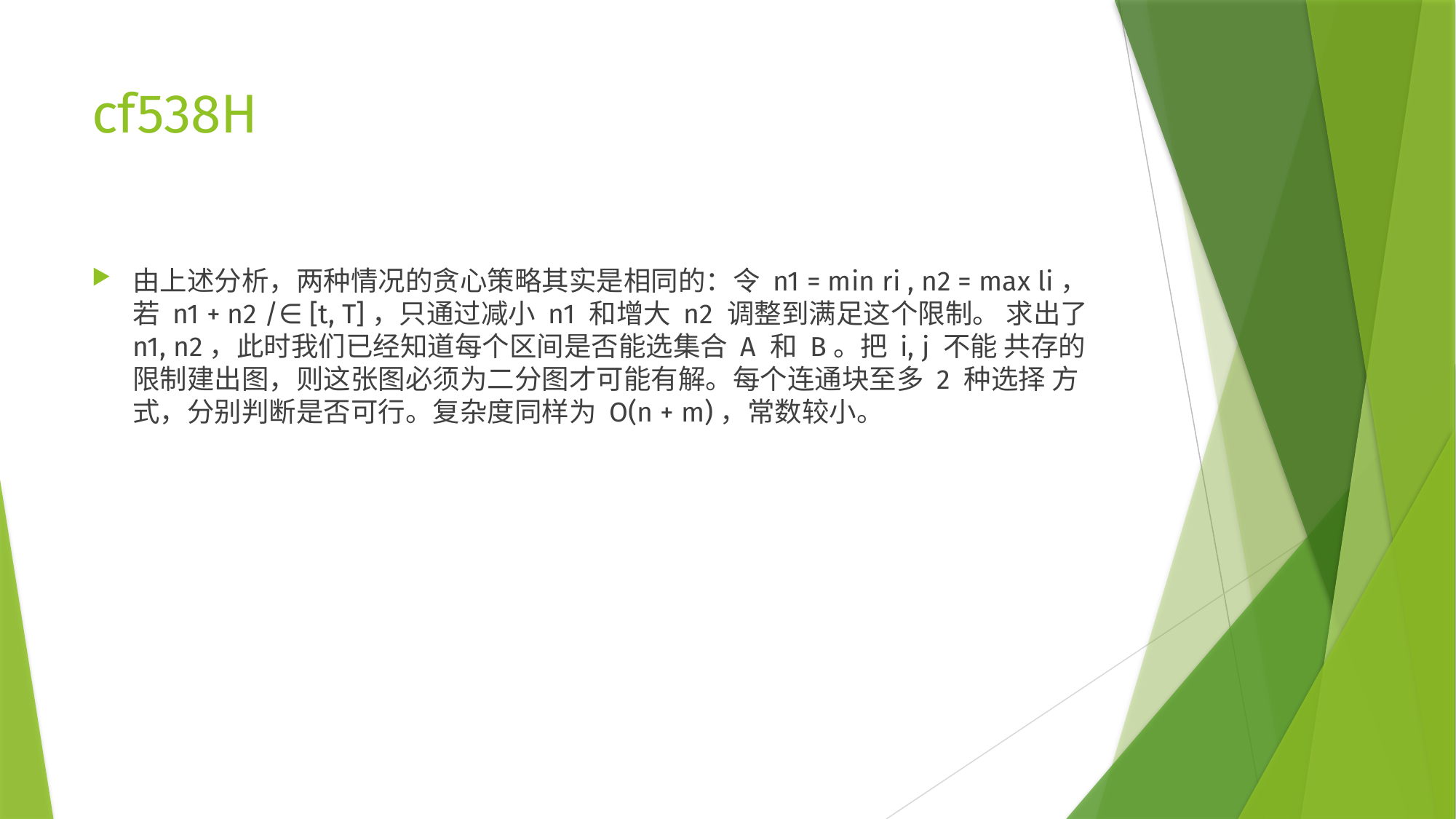

# cf538H
由上述分析，两种情况的贪心策略其实是相同的：令 n1 = min ri , n2 = max li， 若 n1 + n2 /∈ [t, T]，只通过减小 n1 和增大 n2 调整到满足这个限制。 求出了 n1, n2，此时我们已经知道每个区间是否能选集合 A 和 B。把 i, j 不能 共存的限制建出图，则这张图必须为二分图才可能有解。每个连通块至多 2 种选择 方式，分别判断是否可行。复杂度同样为 O(n + m)，常数较小。